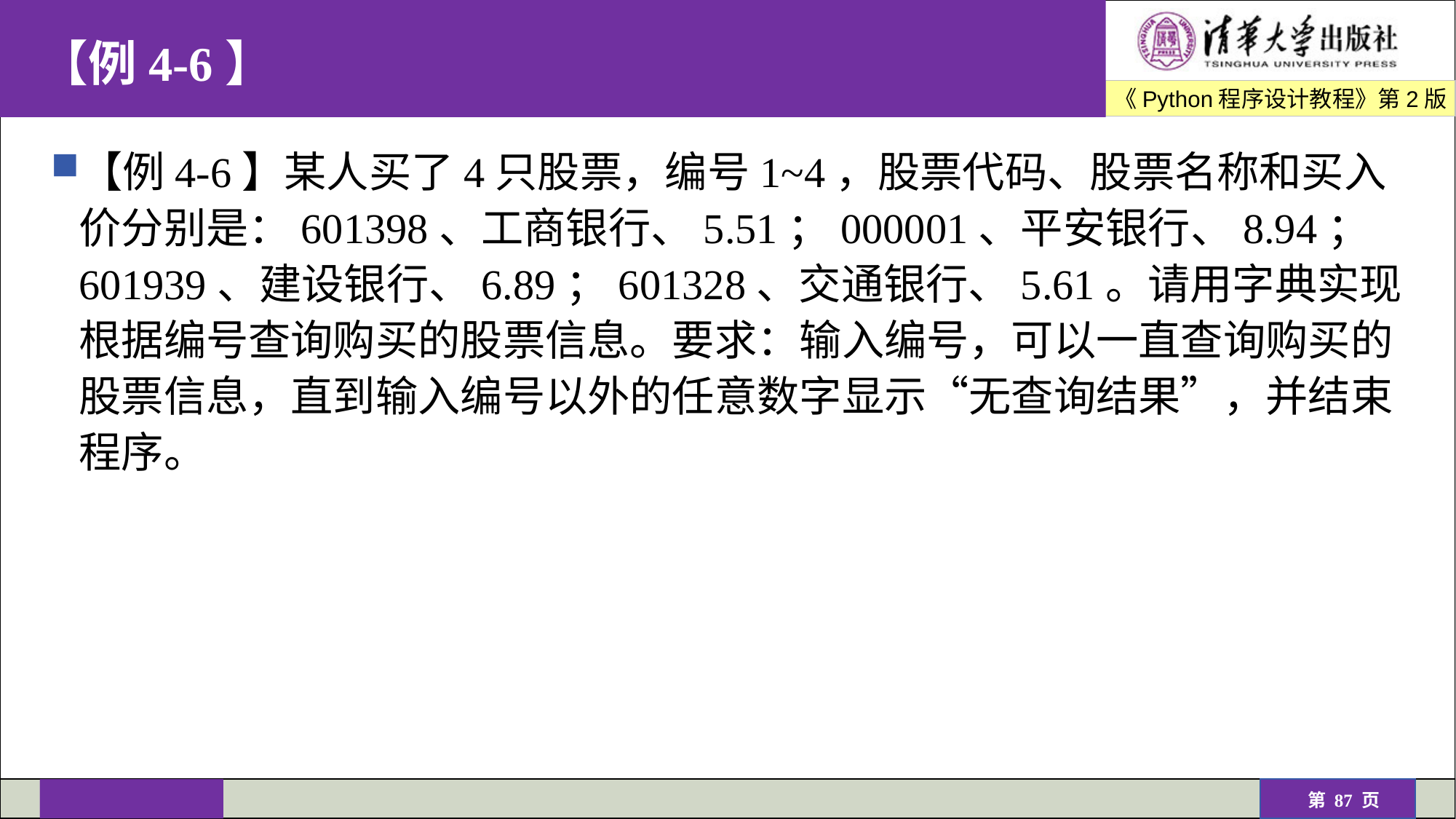

# 【例4-6】
【例4-6】某人买了4只股票，编号1~4，股票代码、股票名称和买入价分别是：601398、工商银行、5.51；000001、平安银行、8.94；601939、建设银行、6.89；601328、交通银行、5.61。请用字典实现根据编号查询购买的股票信息。要求：输入编号，可以一直查询购买的股票信息，直到输入编号以外的任意数字显示“无查询结果”，并结束程序。